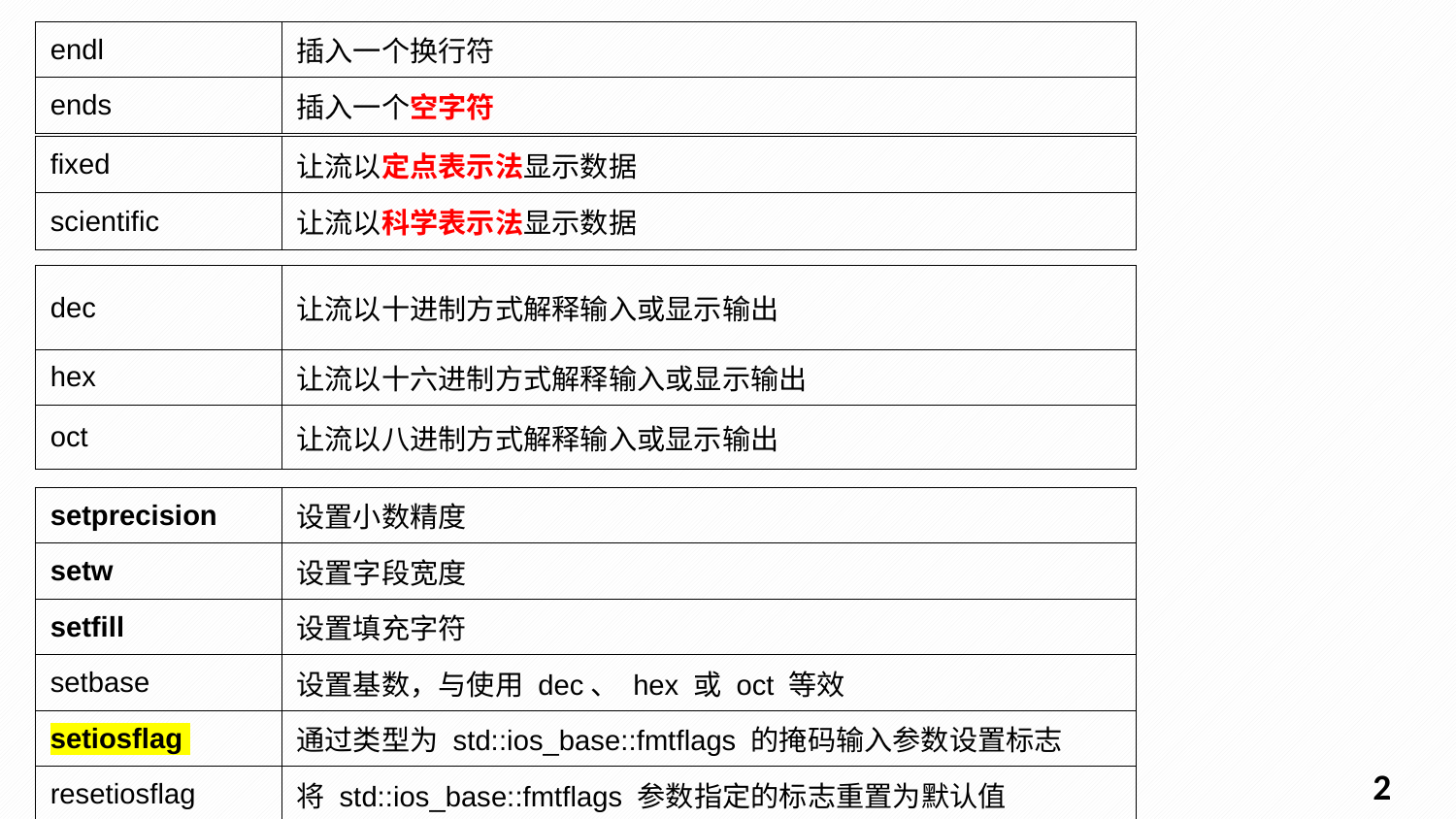

| endl | 插入一个换行符 |
| --- | --- |
| ends | 插入一个空字符 |
| fixed | 让流以定点表示法显示数据 |
| --- | --- |
| scientific | 让流以科学表示法显示数据 |
| dec | 让流以十进制方式解释输入或显示输出 |
| --- | --- |
| hex | 让流以十六进制方式解释输入或显示输出 |
| oct | 让流以八进制方式解释输入或显示输出 |
| setprecision | 设置小数精度 |
| --- | --- |
| setw | 设置字段宽度 |
| setfill | 设置填充字符 |
| setbase | 设置基数，与使用 dec、 hex 或 oct 等效 |
| setiosflag | 通过类型为 std::ios\_base::fmtflags 的掩码输入参数设置标志 |
| resetiosflag | 将 std::ios\_base::fmtflags 参数指定的标志重置为默认值 |
2